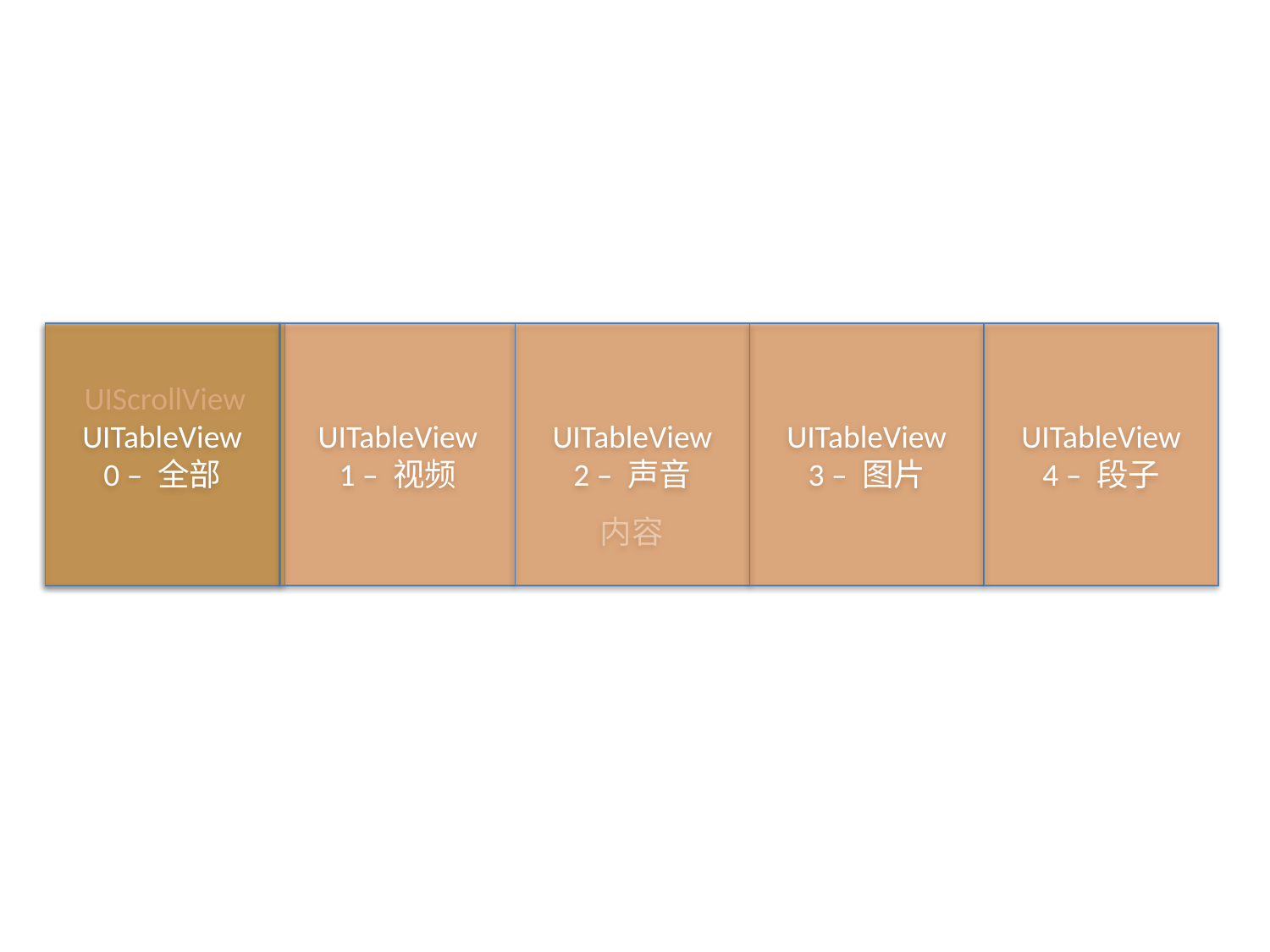

UIScrollView

UITableView
0 – 全部
UITableView
1 – 视频
UITableView
2 – 声音
UITableView
3 – 图片
UITableView
4 – 段子

内容